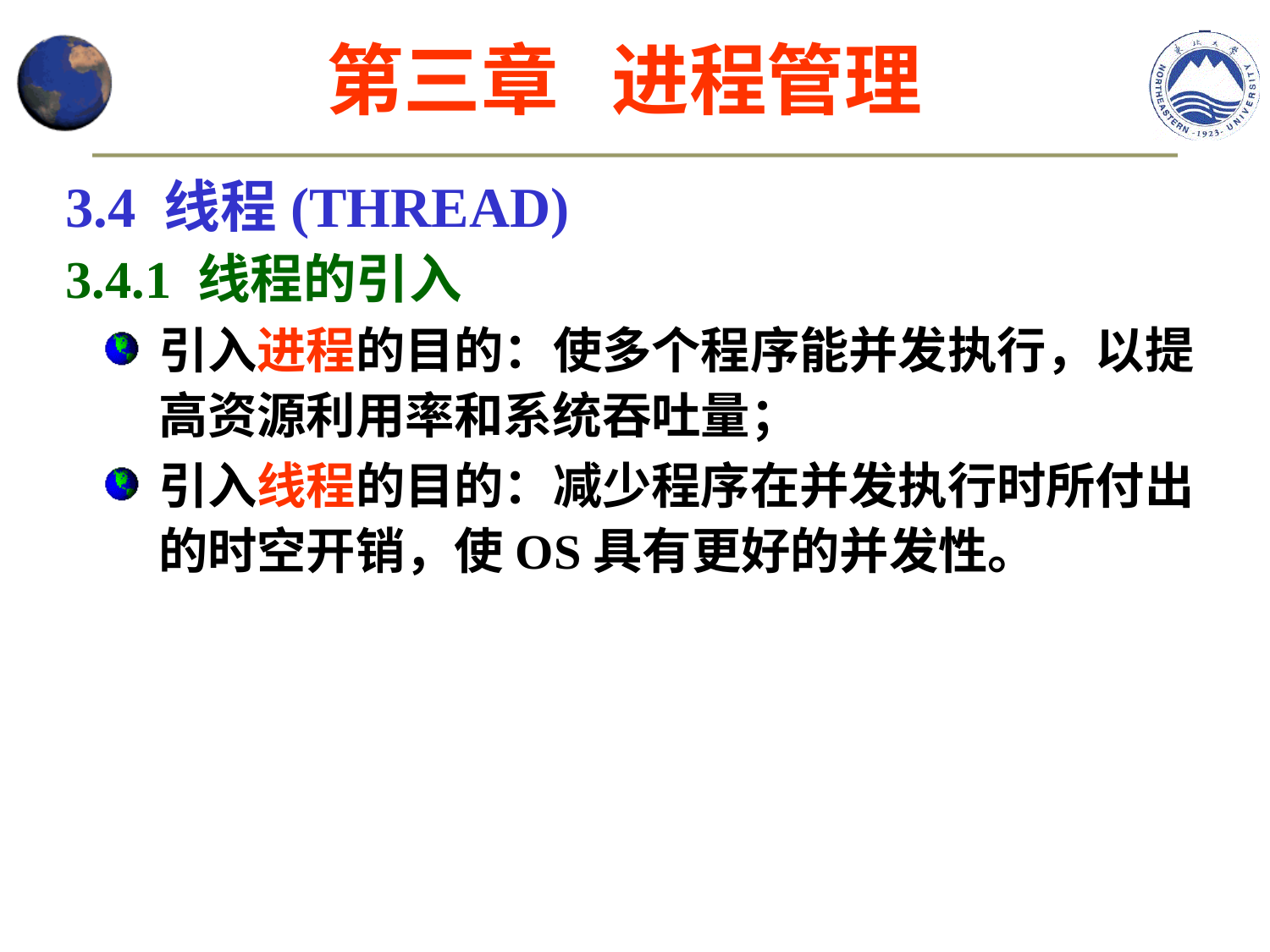

第三章   进程管理
3.4 线程(THREAD)
3.4.1 线程的引入
引入进程的目的：使多个程序能并发执行，以提高资源利用率和系统吞吐量；
引入线程的目的：减少程序在并发执行时所付出的时空开销，使OS具有更好的并发性。